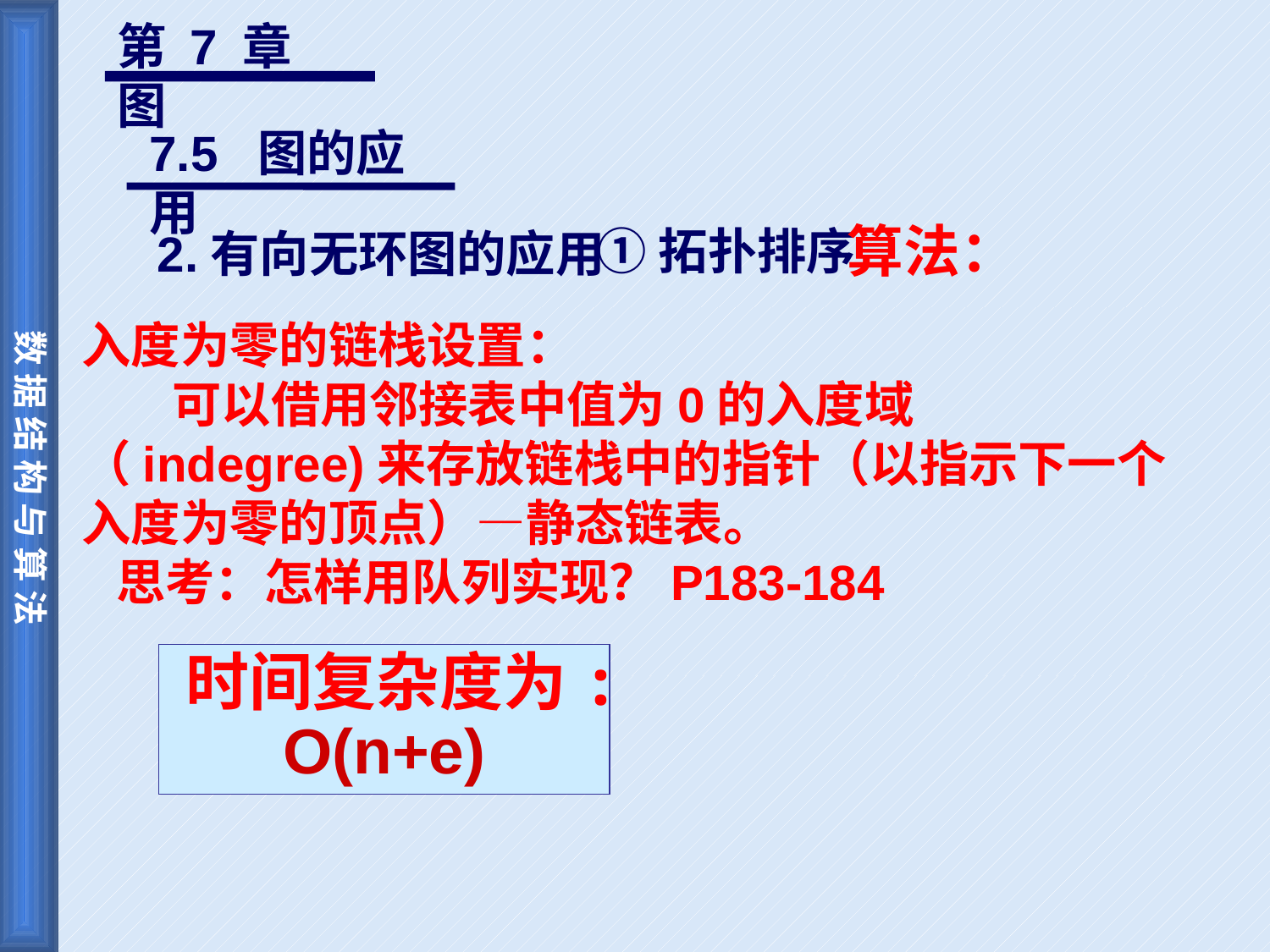

第 7 章  图

7.5  图的应用

算法：
①拓扑排序
2.有向无环图的应用
入度为零的链栈设置：
       可以借用邻接表中值为0的入度域（indegree)来存放链栈中的指针（以指示下一个入度为零的顶点）—静态链表。
  思考：怎样用队列实现？P183-184

时间复杂度为:
O(n+e)
13